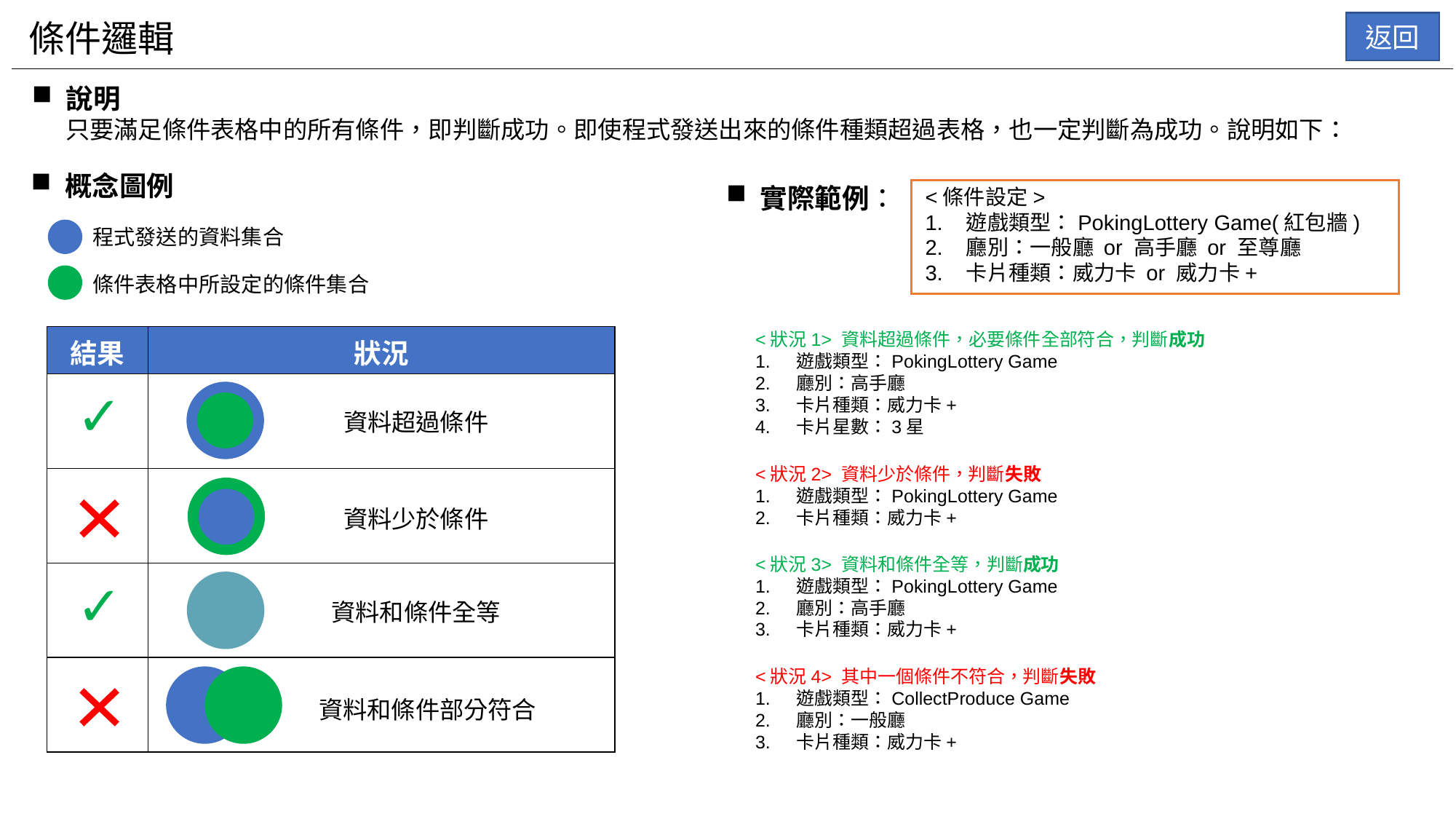

條件邏輯
返回
說明
只要滿足條件表格中的所有條件，即判斷成功。即使程式發送出來的條件種類超過表格，也一定判斷為成功。說明如下：
概念圖例
實際範例：
<條件設定>
遊戲類型：PokingLottery Game(紅包牆)
廳別：一般廳 or 高手廳 or 至尊廳
卡片種類：威力卡 or 威力卡+

程式發送的資料集合

條件表格中所設定的條件集合
<狀況1> 資料超過條件，必要條件全部符合，判斷成功
遊戲類型：PokingLottery Game
廳別：高手廳
卡片種類：威力卡+
卡片星數：3星
| 結果 | 狀況 |
| --- | --- |
|  |  |
|  |  |
|  |  |
|  |  |
✓

資料超過條件
<狀況2> 資料少於條件，判斷失敗
遊戲類型：PokingLottery Game
卡片種類：威力卡+

資料少於條件
<狀況3> 資料和條件全等，判斷成功
遊戲類型：PokingLottery Game
廳別：高手廳
卡片種類：威力卡+
✓

資料和條件全等
<狀況4> 其中一個條件不符合，判斷失敗
遊戲類型：CollectProduce Game
廳別：一般廳
卡片種類：威力卡+

資料和條件部分符合